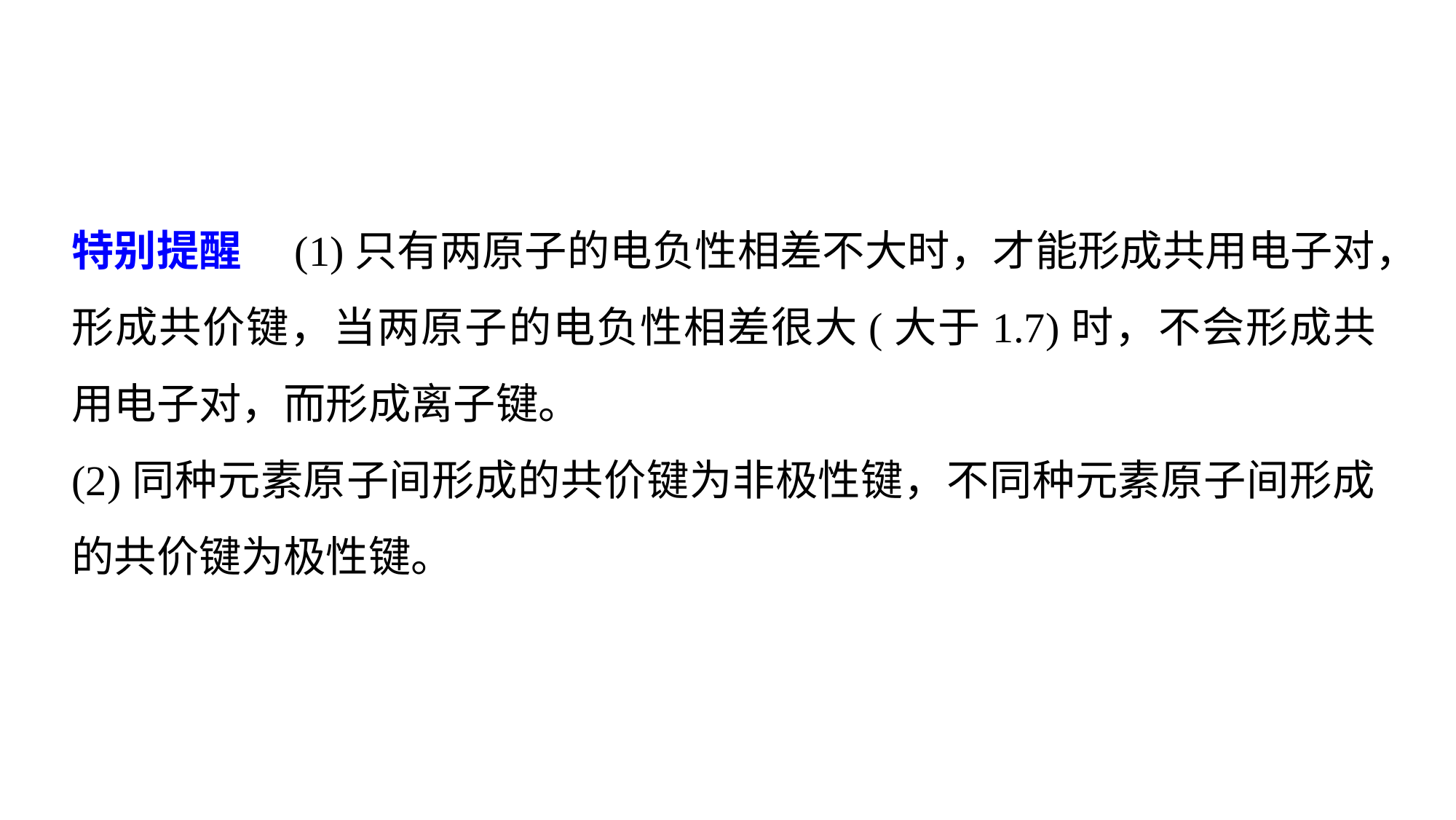

特别提醒　(1)只有两原子的电负性相差不大时，才能形成共用电子对，形成共价键，当两原子的电负性相差很大(大于1.7)时，不会形成共用电子对，而形成离子键。
(2)同种元素原子间形成的共价键为非极性键，不同种元素原子间形成的共价键为极性键。